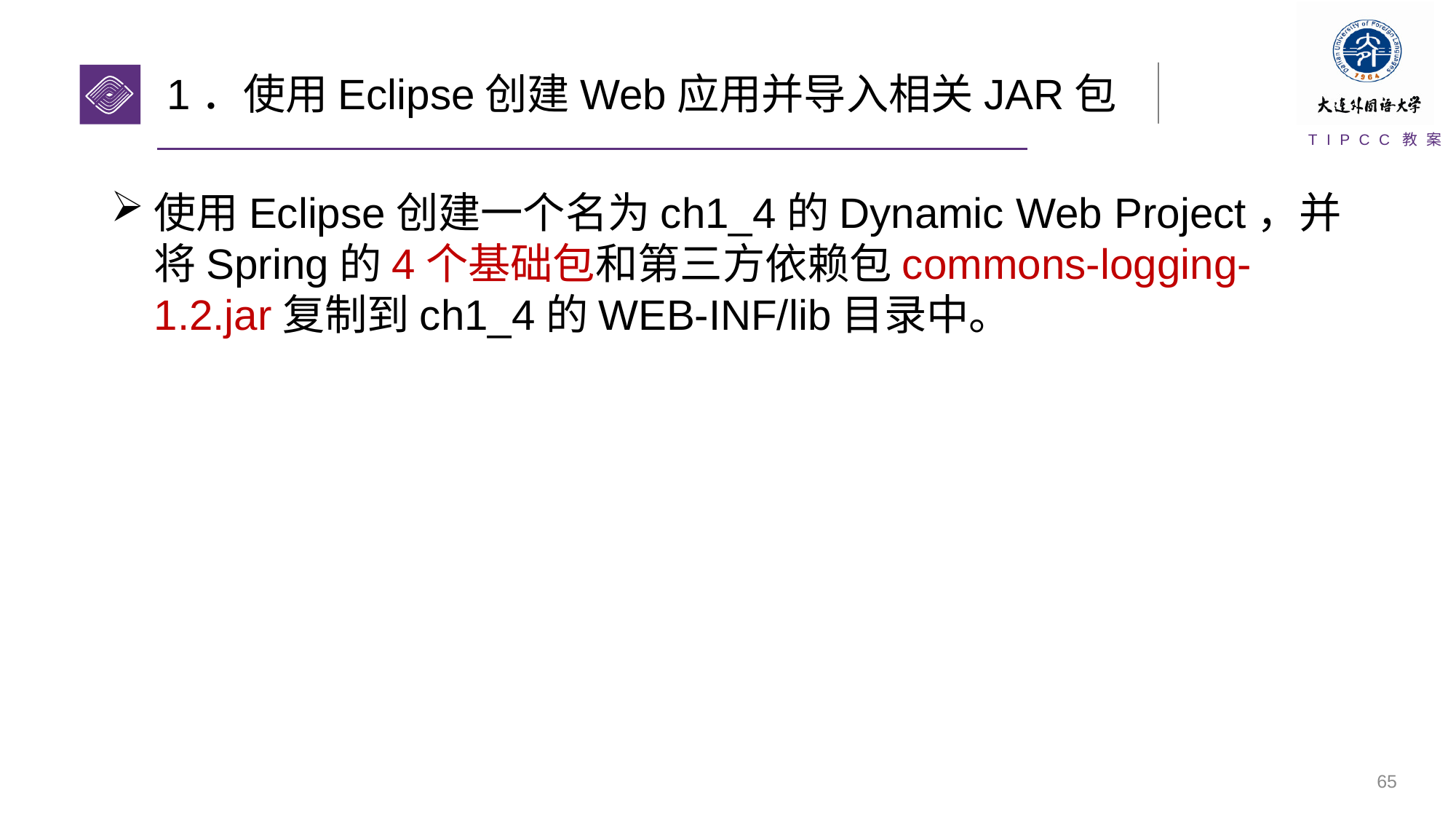

# 1．使用Eclipse创建Web应用并导入相关JAR包
使用Eclipse创建一个名为ch1_4的Dynamic Web Project，并将Spring的4个基础包和第三方依赖包commons-logging-1.2.jar复制到ch1_4的WEB-INF/lib目录中。
65